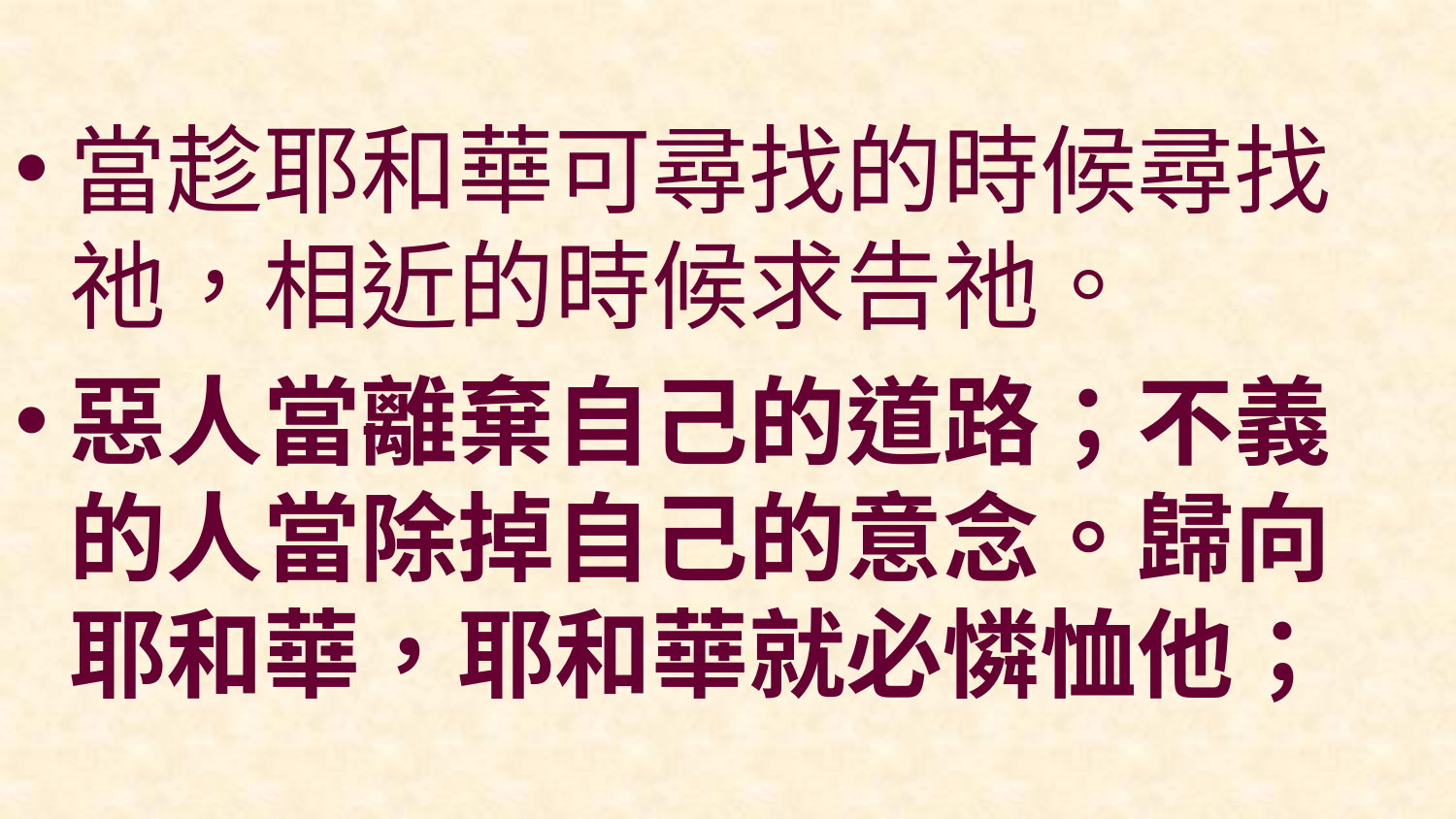

當趁耶和華可尋找的時候尋找祂，相近的時候求告祂。
惡人當離棄自己的道路；不義的人當除掉自己的意念。歸向耶和華，耶和華就必憐恤他；